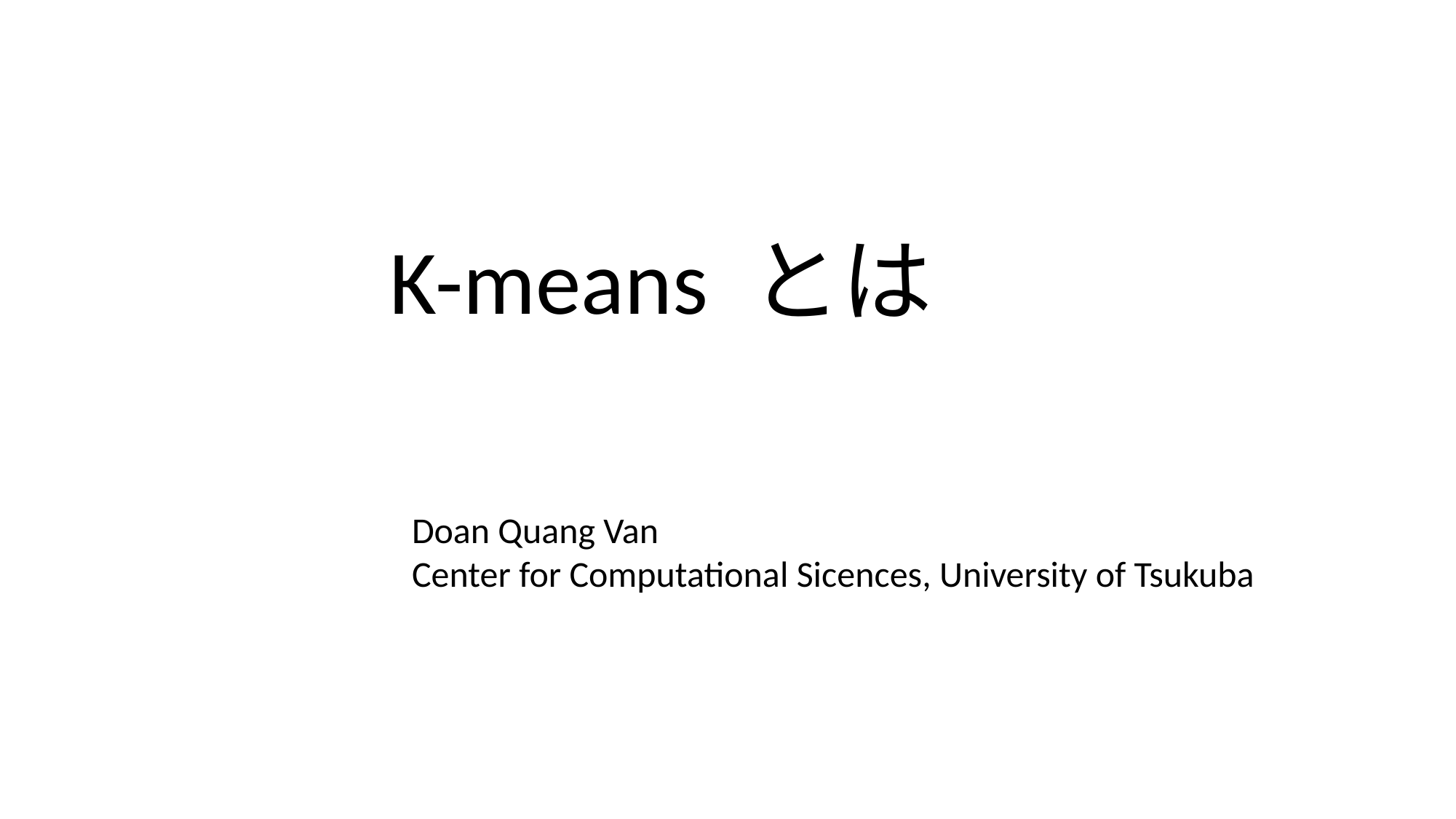

# K-means とは
Doan Quang Van
Center for Computational Sicences, University of Tsukuba